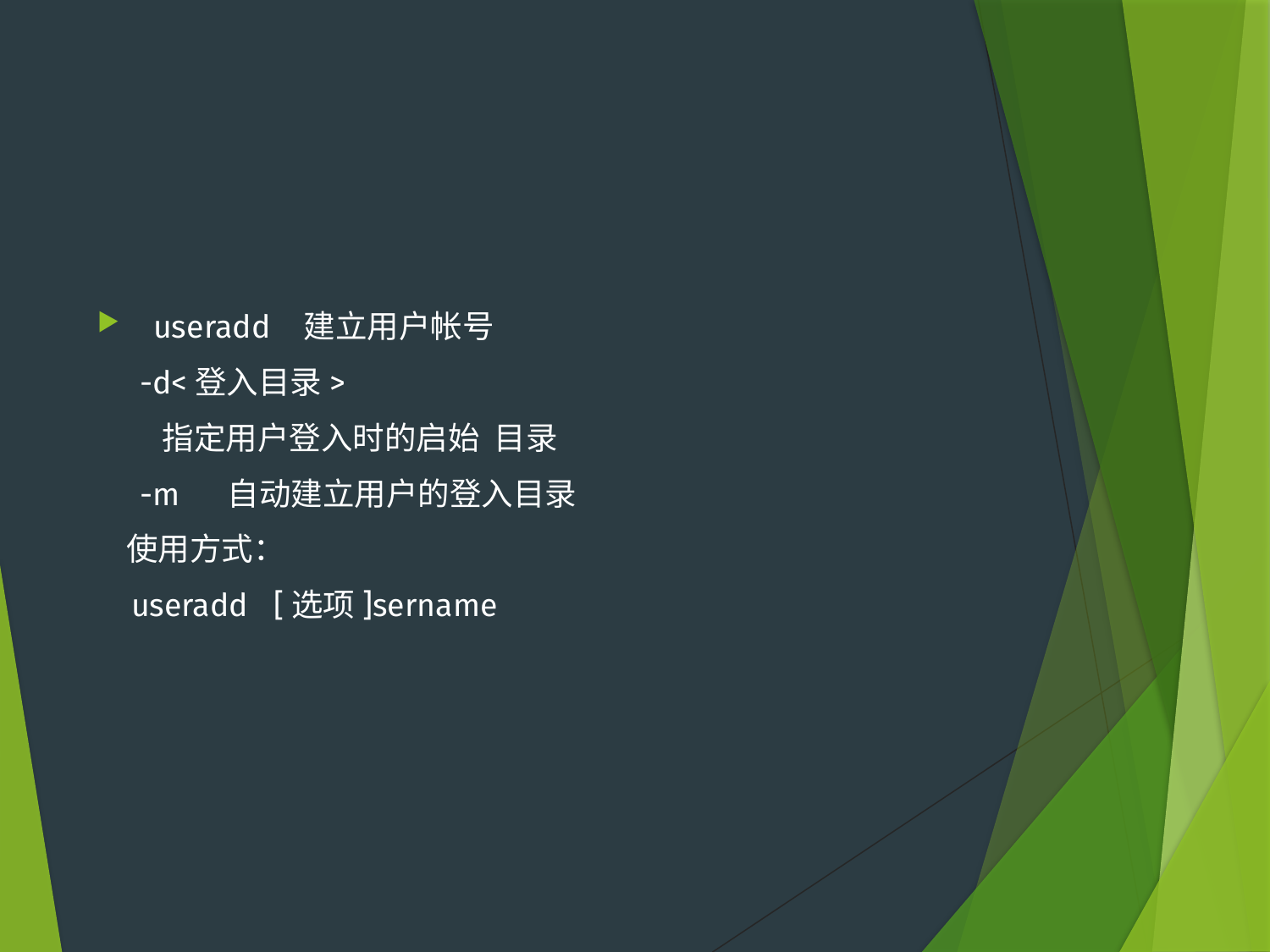

#
 useradd   建立用户帐号
     -d<登入目录>
        指定用户登入时的启始  目录
     -m 　自动建立用户的登入目录
   使用方式：
    useradd   [选项]sername